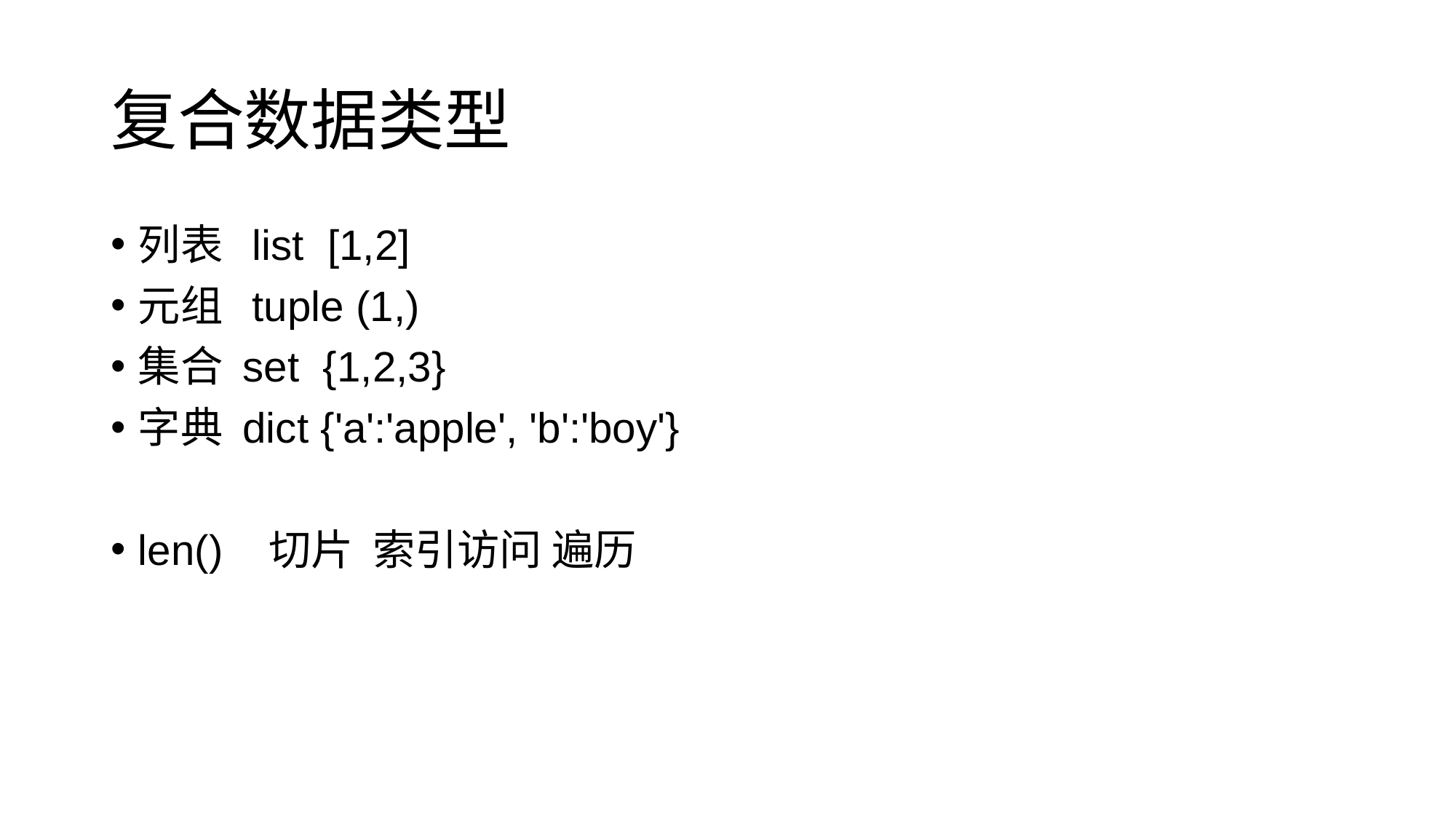

# 复合数据类型
列表  list  [1,2]
元组  tuple (1,)
集合 set  {1,2,3}
字典 dict {'a':'apple', 'b':'boy'}

len()   切片  索引访问 遍历